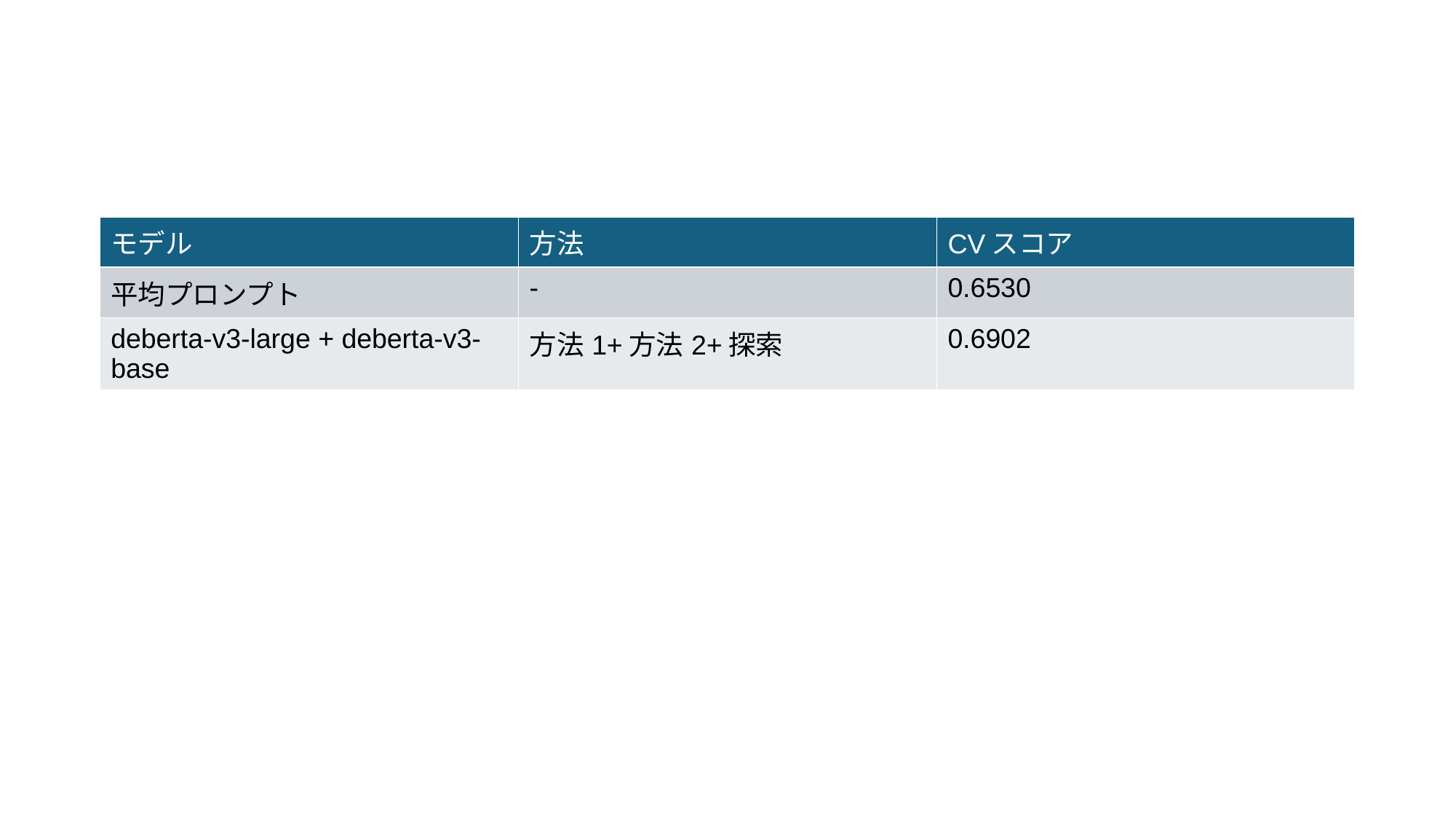

| モデル | 方法 | CVスコア |
| --- | --- | --- |
| 平均プロンプト | - | 0.6530 |
| deberta-v3-large + deberta-v3-base | 方法1+方法2+探索 | 0.6902 |